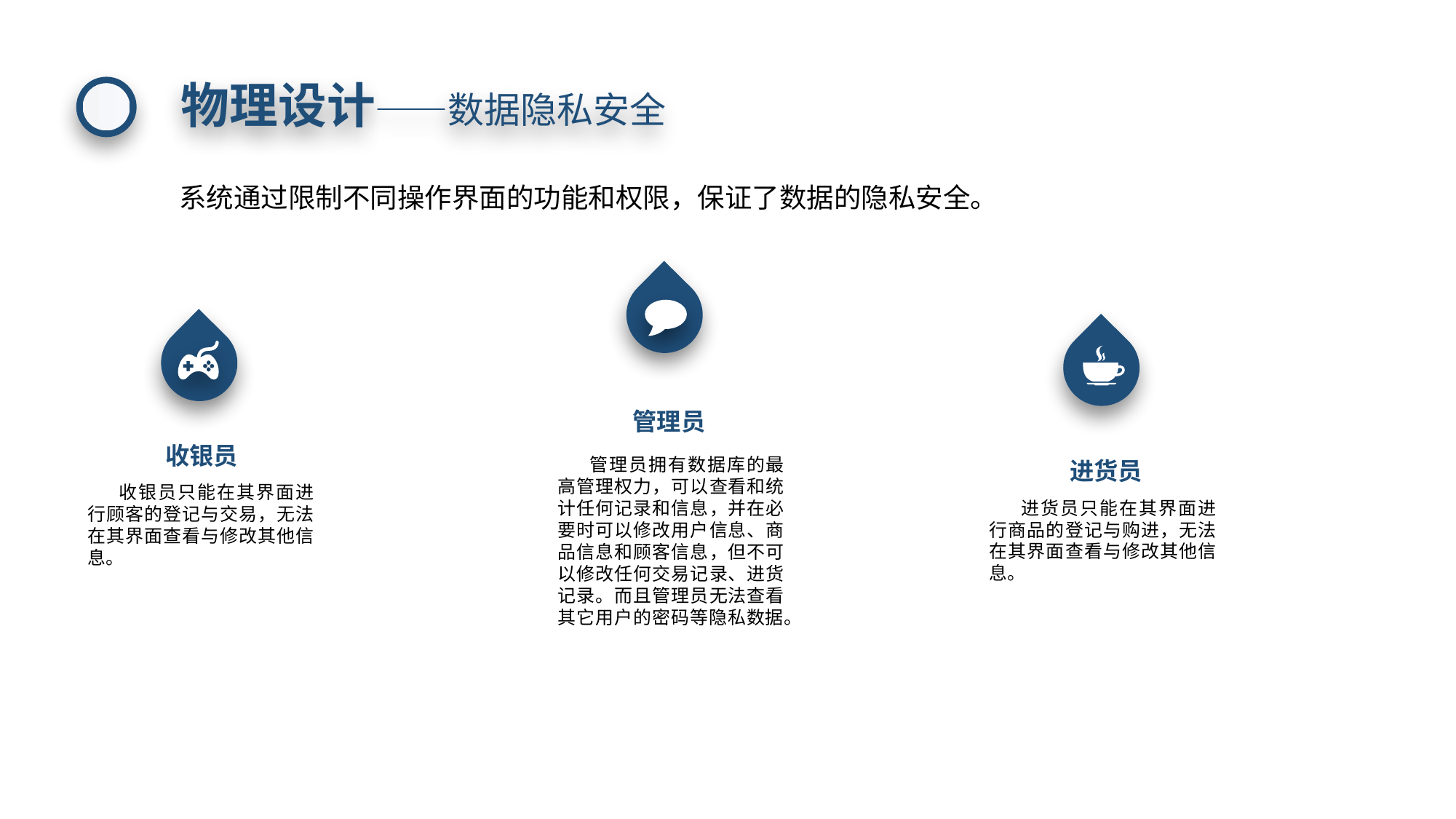

物理设计——数据隐私安全

系统通过限制不同操作界面的功能和权限，保证了数据的隐私安全。

管理员
收银员
管理员拥有数据库的最高管理权力，可以查看和统计任何记录和信息，并在必要时可以修改用户信息、商品信息和顾客信息，但不可以修改任何交易记录、进货记录。而且管理员无法查看其它用户的密码等隐私数据。
进货员
收银员只能在其界面进行顾客的登记与交易，无法在其界面查看与修改其他信息。
进货员只能在其界面进行商品的登记与购进，无法在其界面查看与修改其他信息。